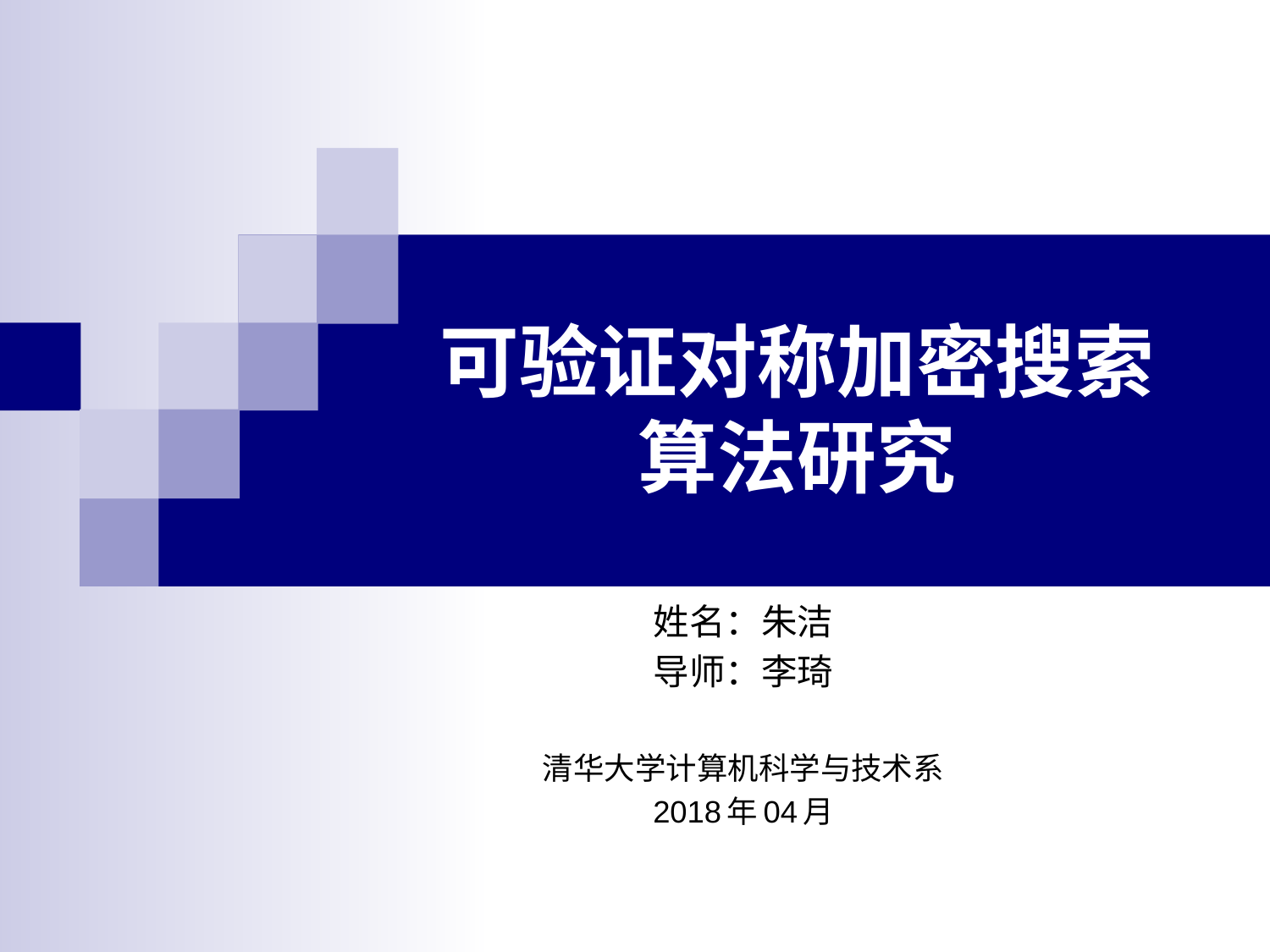

# 可验证对称加密搜索 算法研究
姓名：朱洁
导师：李琦

清华大学计算机科学与技术系
2018年04月